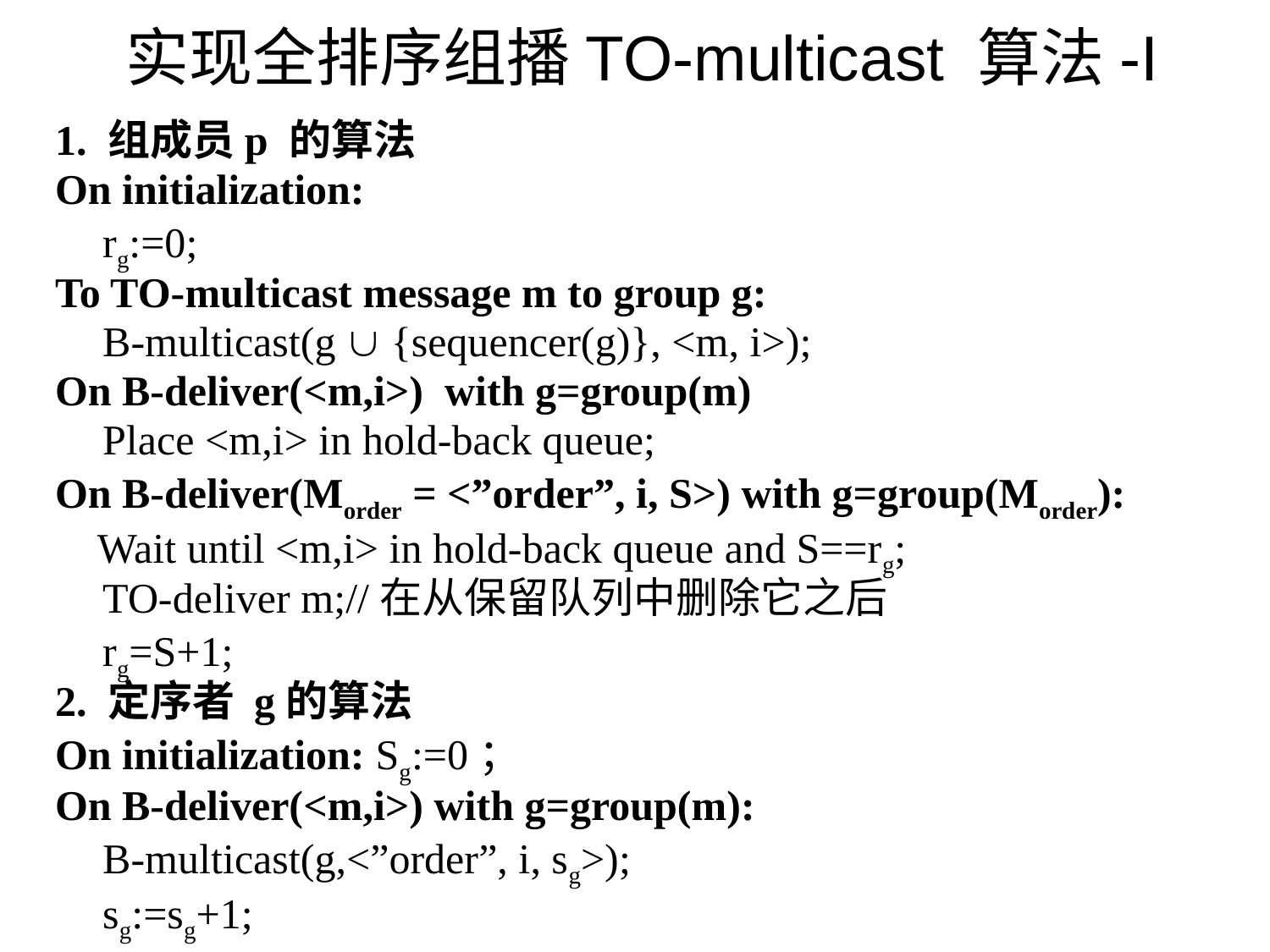

# 实现全排序组播TO-multicast 算法-I
1. 组成员p 的算法
On initialization:
	rg:=0;
To TO-multicast message m to group g:
	B-multicast(g ∪ {sequencer(g)}, <m, i>);
On B-deliver(<m,i>)  with g=group(m)
	Place <m,i> in hold-back queue;
On B-deliver(Morder = <”order”, i, S>) with g=group(Morder):
    Wait until <m,i> in hold-back queue and S==rg;
 	TO-deliver m;//在从保留队列中删除它之后
  	rg=S+1;
2. 定序者 g的算法
On initialization: Sg:=0；
On B-deliver(<m,i>) with g=group(m):
	B-multicast(g,<”order”, i, sg>);
	sg:=sg+1;